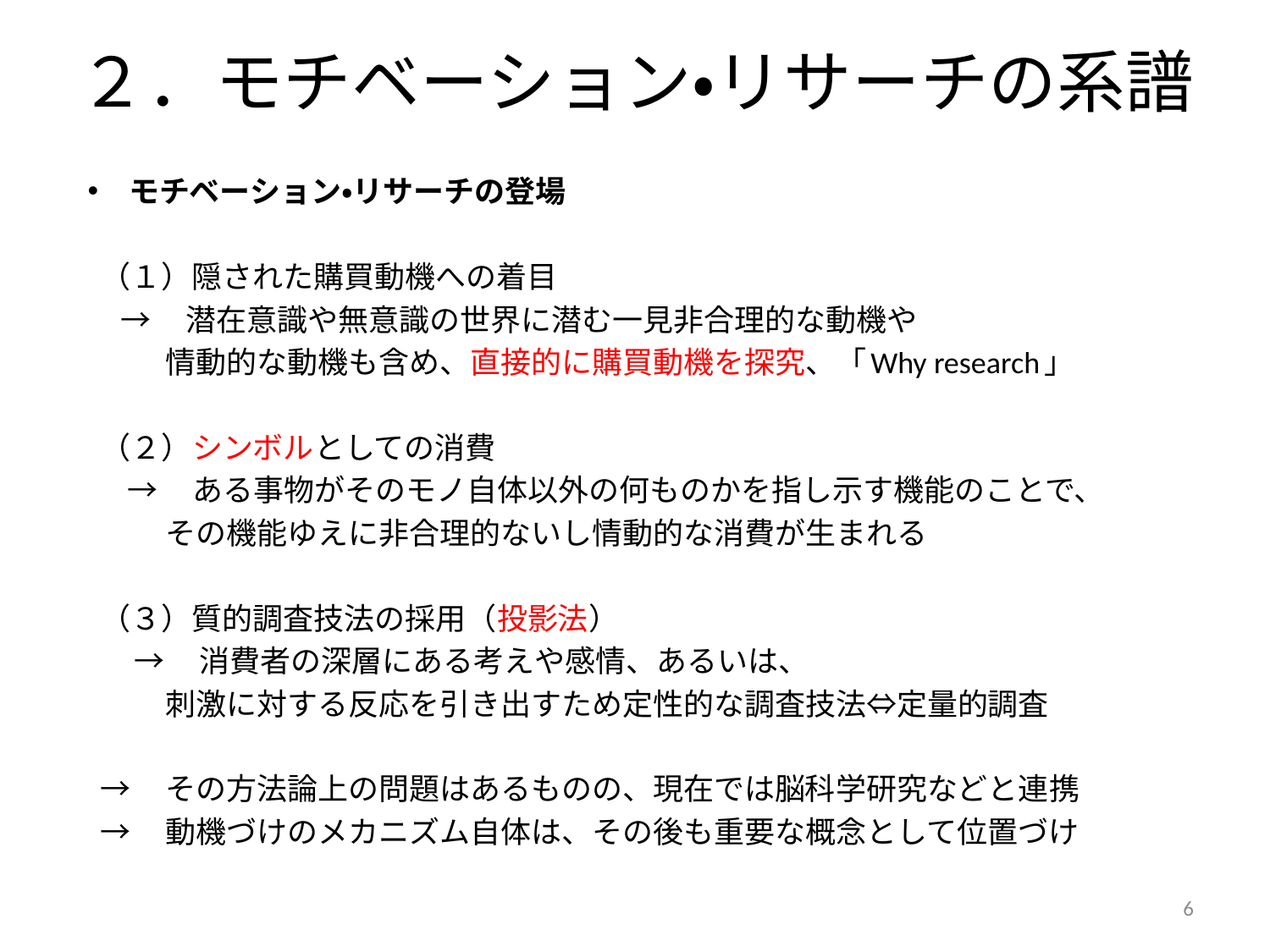

# ２．モチベーション・リサーチの系譜
モチベーション・リサーチの登場

（１）隠された購買動機への着目
   →　潜在意識や無意識の世界に潜む一見非合理的な動機や
         情動的な動機も含め、直接的に購買動機を探究、「Why research」

（２）シンボルとしての消費
    →　ある事物がそのモノ自体以外の何ものかを指し示す機能のことで、
         その機能ゆえに非合理的ないし情動的な消費が生まれる

（３）質的調査技法の採用（投影法）
     →　消費者の深層にある考えや感情、あるいは、
         刺激に対する反応を引き出すため定性的な調査技法⇔定量的調査

→　その方法論上の問題はあるものの、現在では脳科学研究などと連携
→　動機づけのメカニズム自体は、その後も重要な概念として位置づけ

6